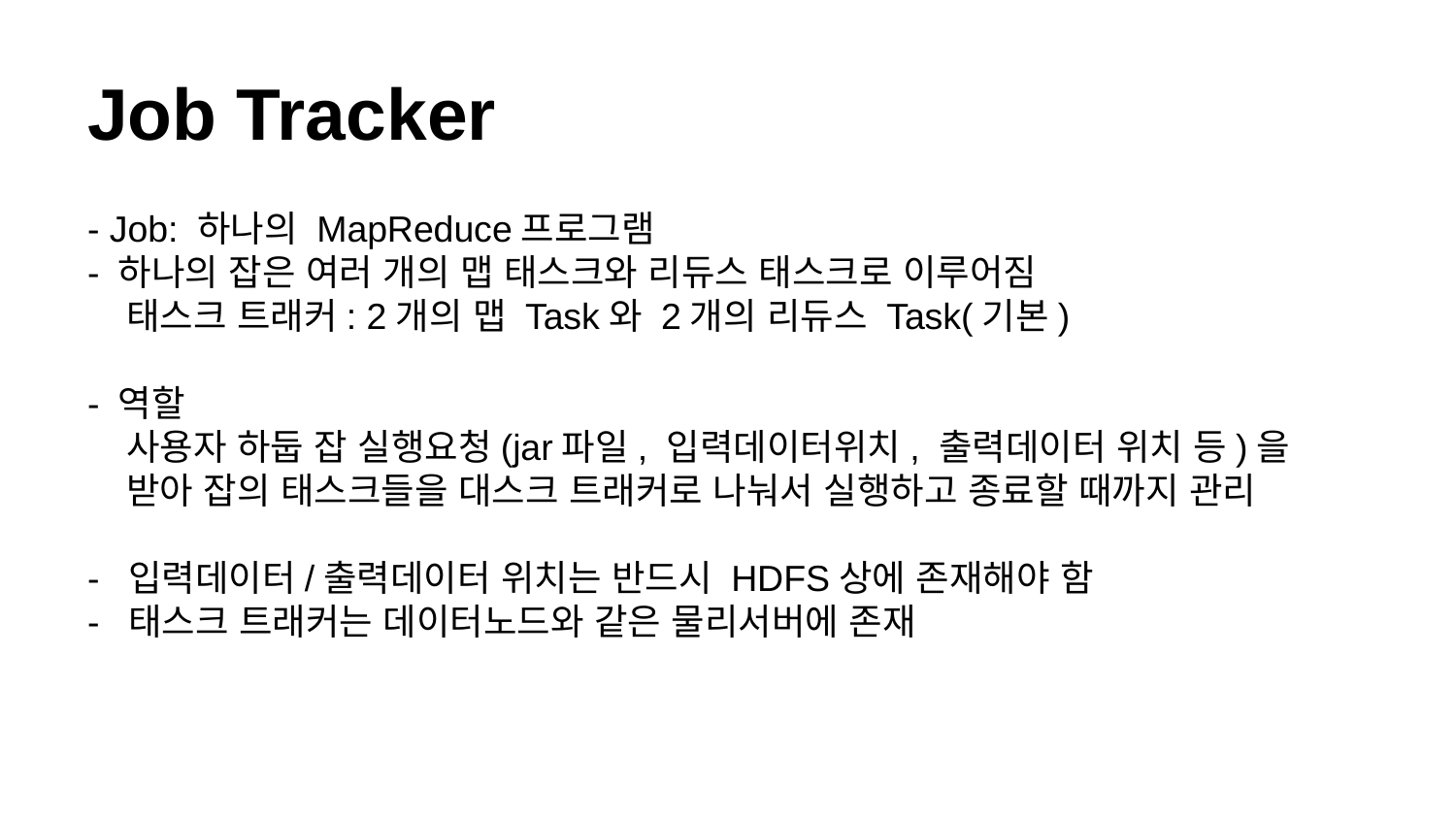

# Job Tracker
- Job: 하나의 MapReduce프로그램
- 하나의 잡은 여러 개의 맵 태스크와 리듀스 태스크로 이루어짐
   태스크 트래커: 2개의 맵 Task와 2개의 리듀스 Task(기본)

- 역할
   사용자 하둡 잡 실행요청(jar파일, 입력데이터위치, 출력데이터 위치 등)을
   받아 잡의 태스크들을 대스크 트래커로 나눠서 실행하고 종료할 때까지 관리

-  입력데이터/출력데이터 위치는 반드시 HDFS상에 존재해야 함
-  태스크 트래커는 데이터노드와 같은 물리서버에 존재